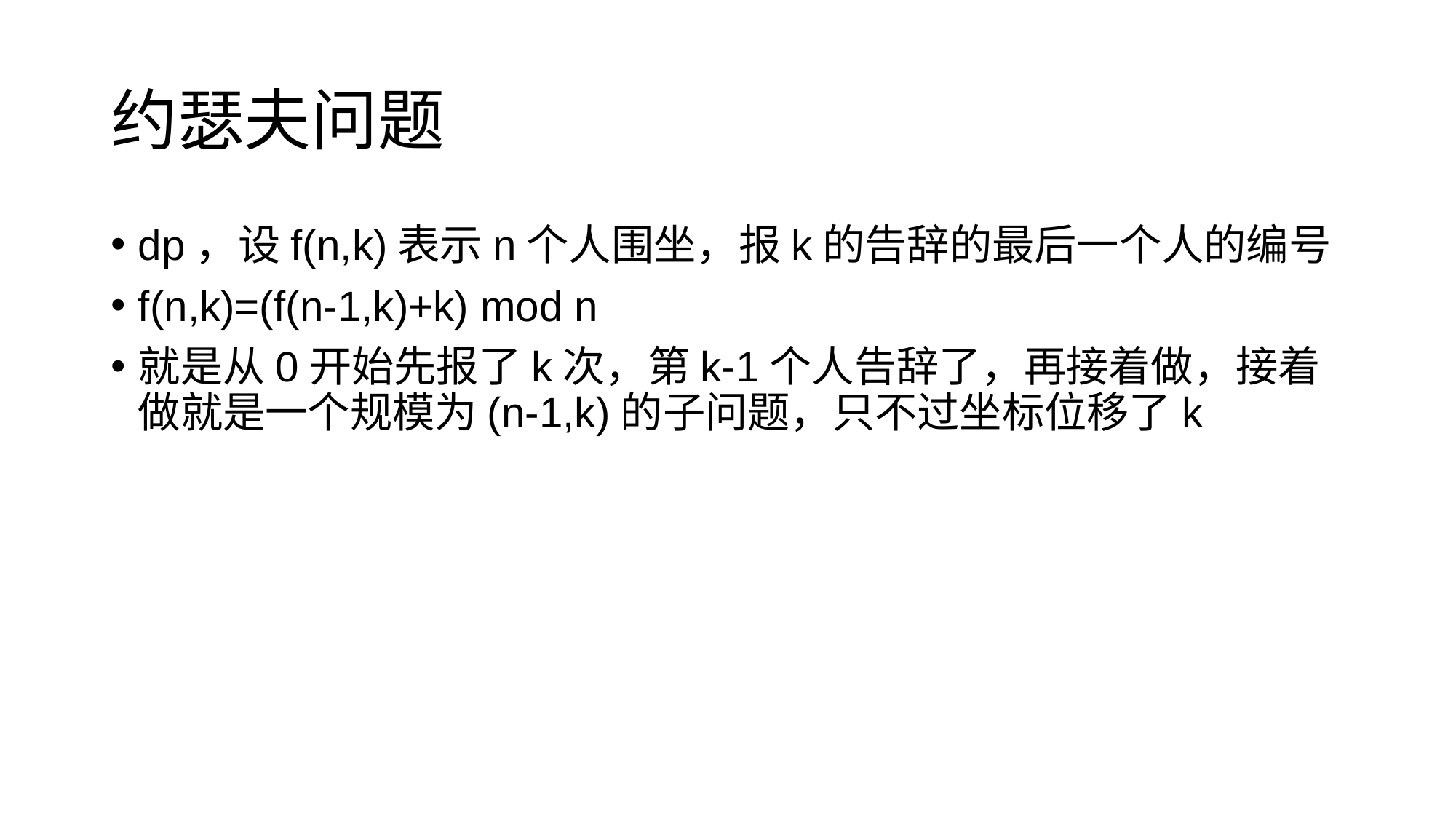

# 约瑟夫问题
dp，设f(n,k)表示n个人围坐，报k的告辞的最后一个人的编号
f(n,k)=(f(n-1,k)+k) mod n
就是从0开始先报了k次，第k-1个人告辞了，再接着做，接着做就是一个规模为(n-1,k)的子问题，只不过坐标位移了k